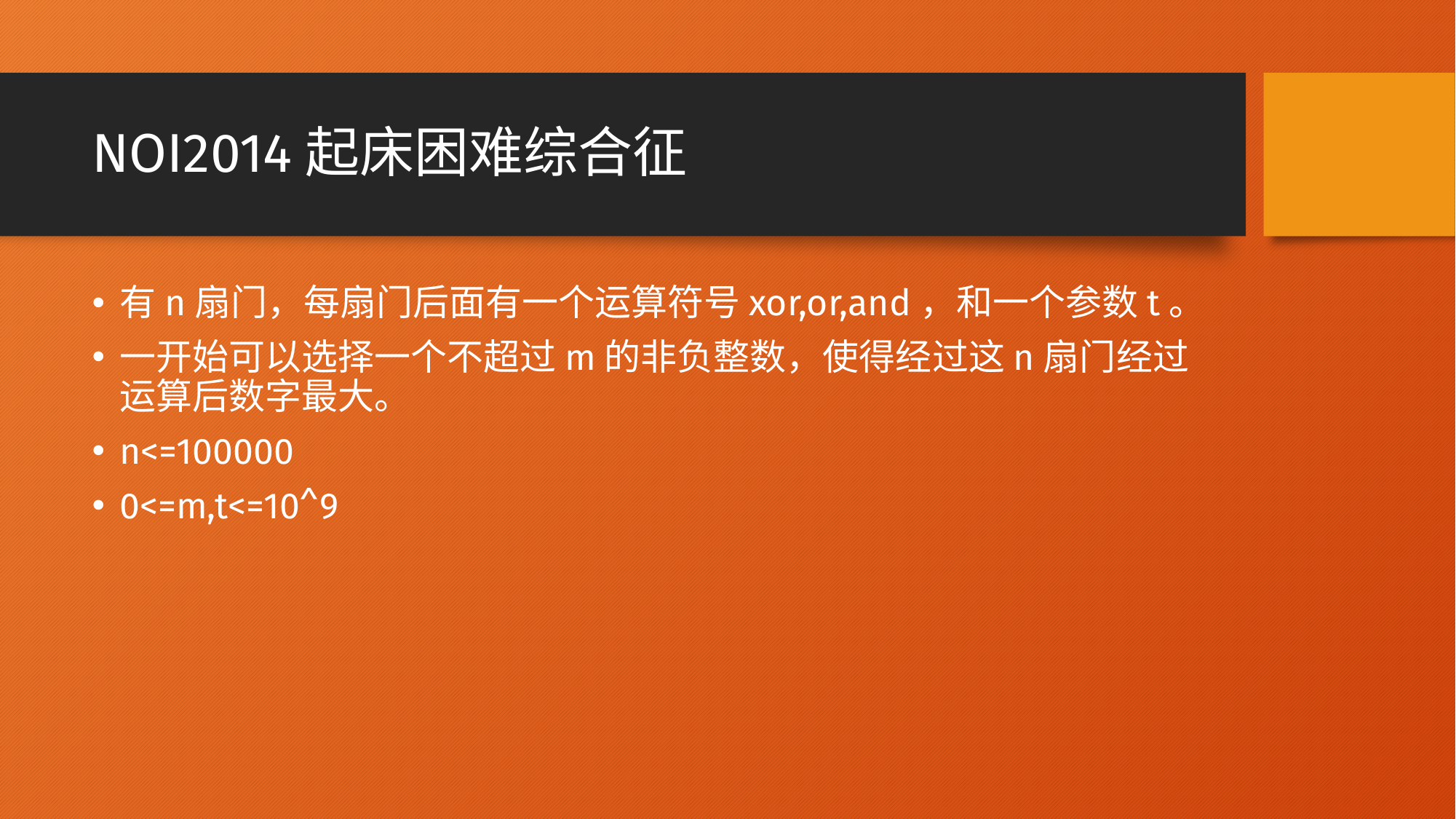

# NOI2014起床困难综合征
有n扇门，每扇门后面有一个运算符号xor,or,and，和一个参数t。
一开始可以选择一个不超过m的非负整数，使得经过这n扇门经过运算后数字最大。
n<=100000
0<=m,t<=10^9